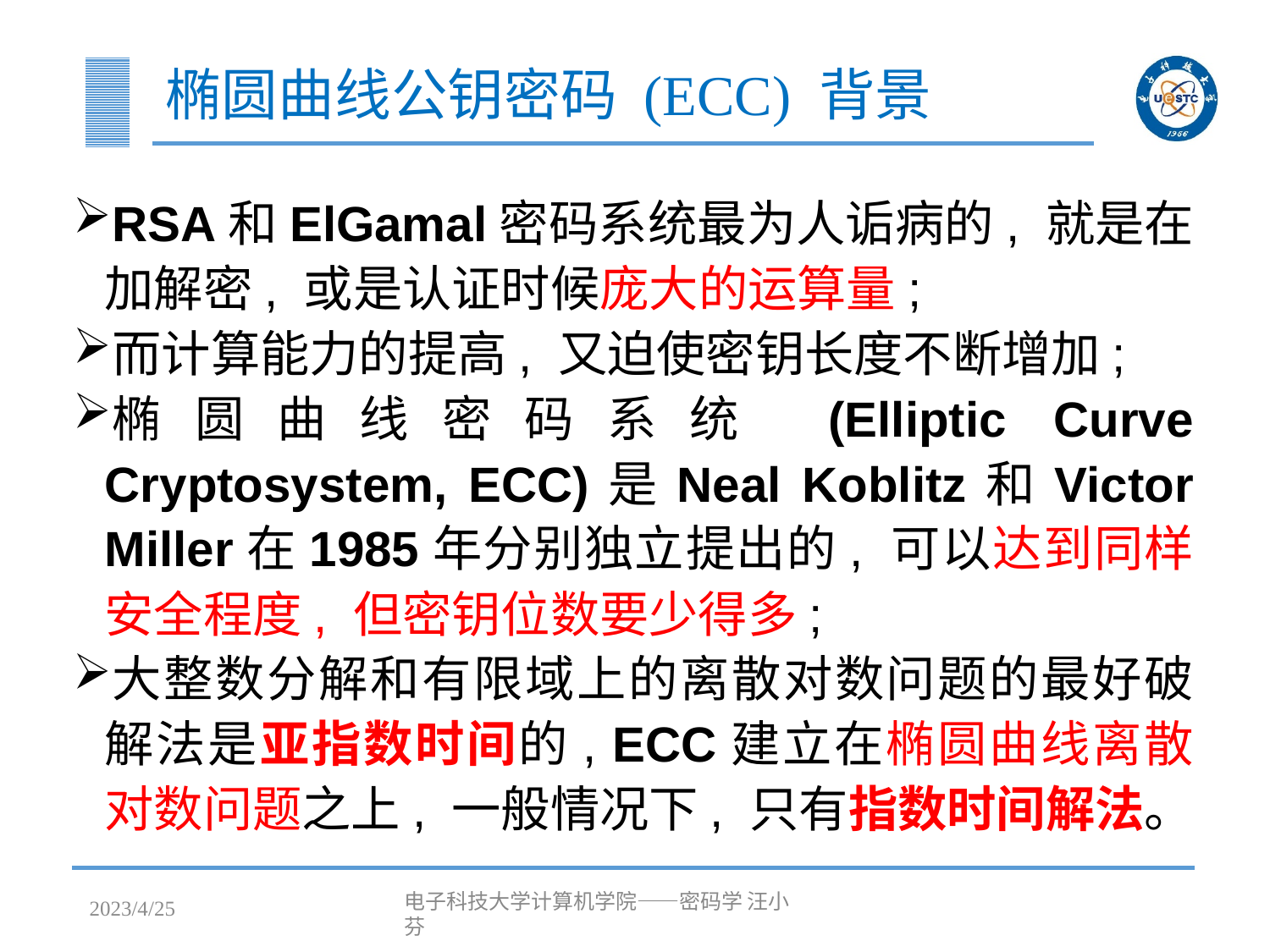

# 椭圆曲线公钥密码 (ECC) 背景
RSA和ElGamal密码系统最为人诟病的, 就是在加解密, 或是认证时候庞大的运算量;
而计算能力的提高, 又迫使密钥长度不断增加;
椭圆曲线密码系统 (Elliptic Curve Cryptosystem, ECC)是Neal Koblitz和Victor Miller在1985年分别独立提出的, 可以达到同样安全程度, 但密钥位数要少得多;
大整数分解和有限域上的离散对数问题的最好破解法是亚指数时间的, ECC建立在椭圆曲线离散对数问题之上, 一般情况下, 只有指数时间解法。
2023/4/25
电子科技大学计算机学院——密码学 汪小芬